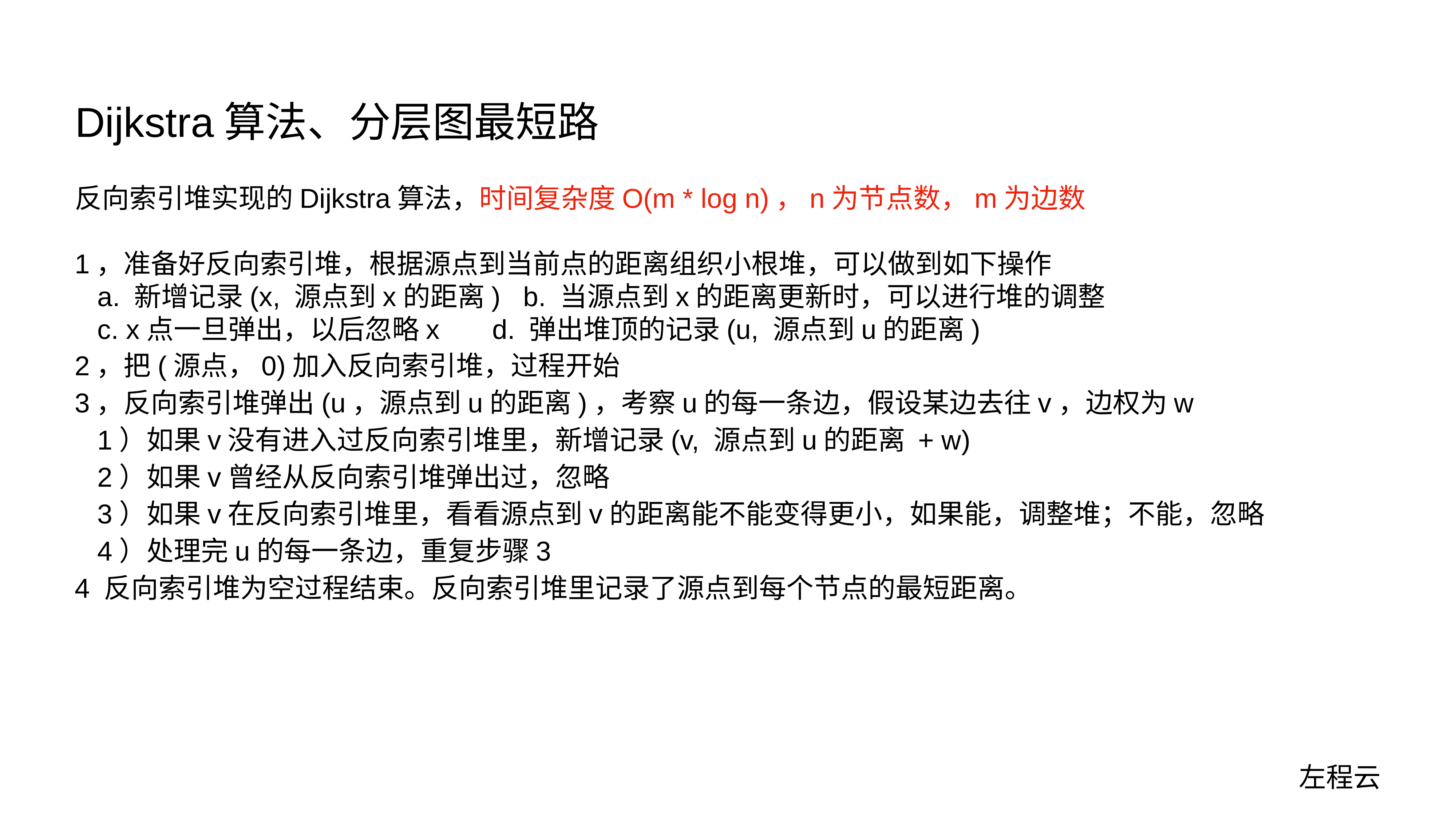

# Dijkstra算法、分层图最短路
反向索引堆实现的Dijkstra算法，时间复杂度O(m * log n)，n为节点数，m为边数

1，准备好反向索引堆，根据源点到当前点的距离组织小根堆，可以做到如下操作
   a. 新增记录(x, 源点到x的距离)   b. 当源点到x的距离更新时，可以进行堆的调整
   c. x点一旦弹出，以后忽略x       d. 弹出堆顶的记录(u, 源点到u的距离)
2，把(源点，0)加入反向索引堆，过程开始
3，反向索引堆弹出(u，源点到u的距离)，考察u的每一条边，假设某边去往v，边权为w
   1）如果v没有进入过反向索引堆里，新增记录(v, 源点到u的距离 + w)
   2）如果v曾经从反向索引堆弹出过，忽略
   3）如果v在反向索引堆里，看看源点到v的距离能不能变得更小，如果能，调整堆；不能，忽略
   4）处理完u的每一条边，重复步骤3
4 反向索引堆为空过程结束。反向索引堆里记录了源点到每个节点的最短距离。
左程云